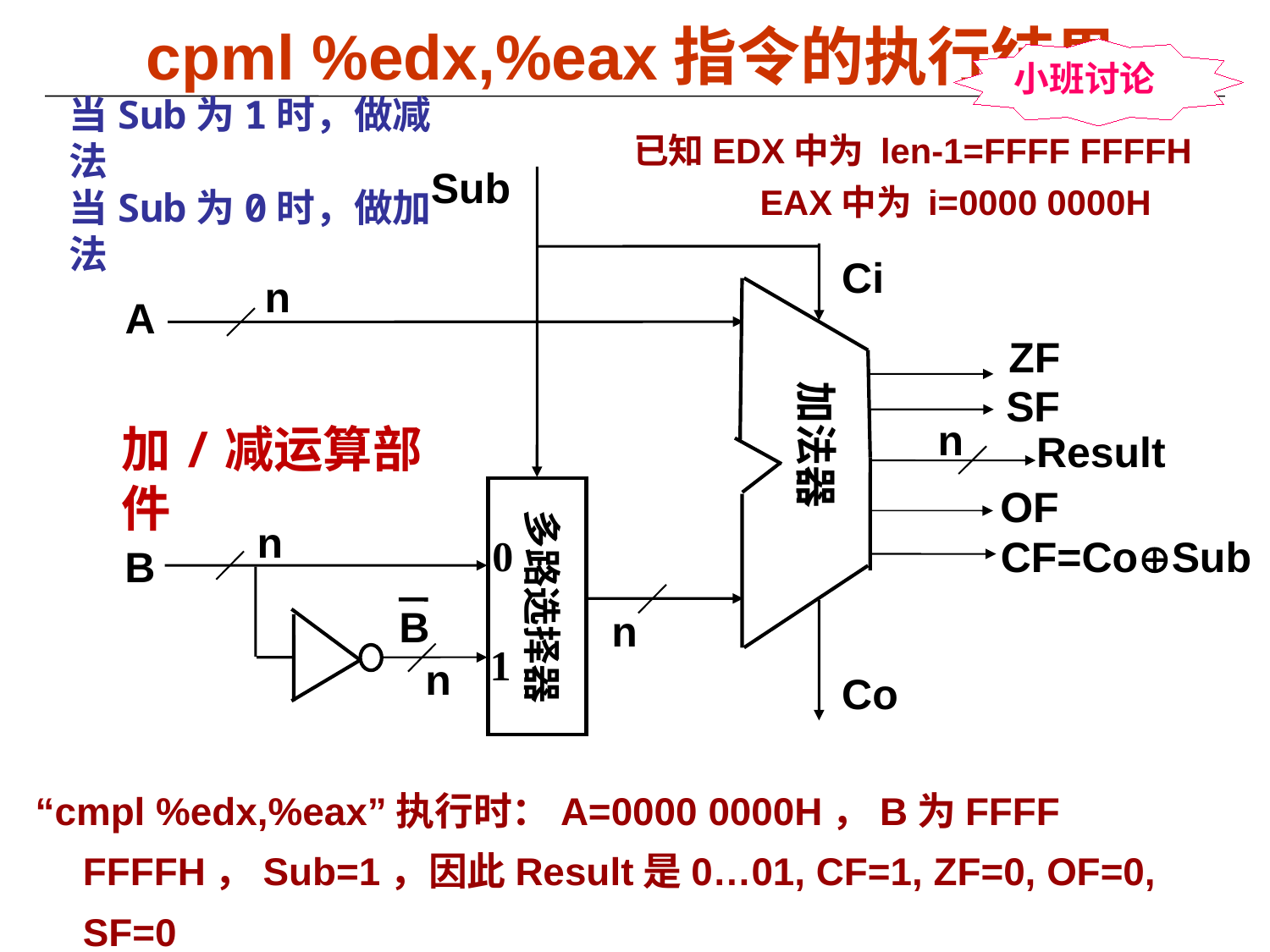

# cpml %edx,%eax指令的执行结果
小班讨论
已知EDX中为 len-1=FFFF FFFFH
             EAX中为 i=0000 0000H
当Sub为1时，做减法
当Sub为0时，做加法
Sub

Ci

n

A

ZF

SF

n

加/减运算部件
Result

加法器

OF

n

0
CF=Co⊕Sub
B

多路选择器
B

n

1

n

Co
“cmpl %edx,%eax”执行时：A=0000 0000H，B为FFFF FFFFH，Sub=1，因此Result是0…01, CF=1, ZF=0, OF=0, SF=0